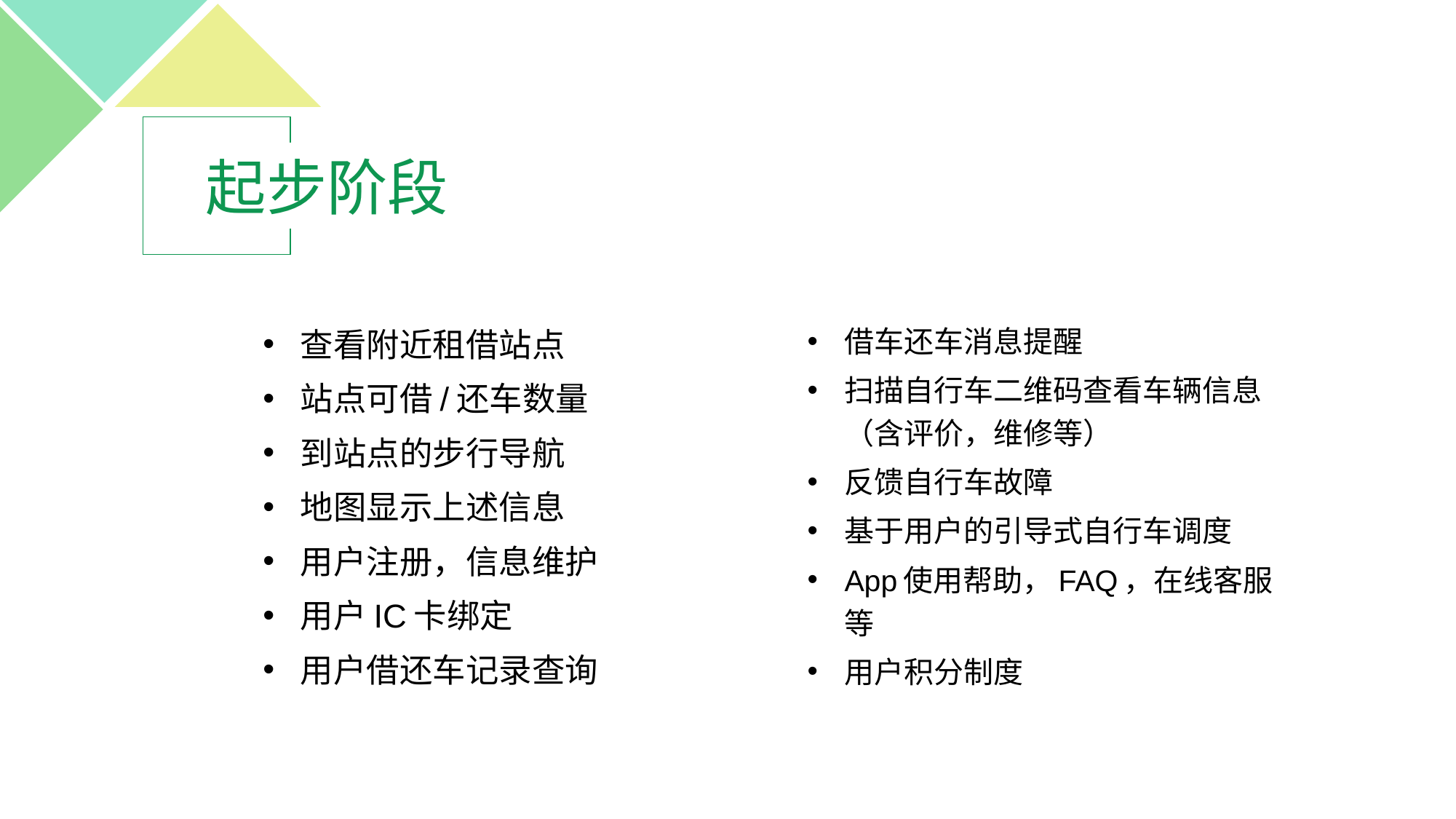

# 起步阶段
查看附近租借站点
站点可借/还车数量
到站点的步行导航
地图显示上述信息
用户注册，信息维护
用户IC卡绑定
用户借还车记录查询
借车还车消息提醒
扫描自行车二维码查看车辆信息（含评价，维修等）
反馈自行车故障
基于用户的引导式自行车调度
App使用帮助，FAQ，在线客服等
用户积分制度